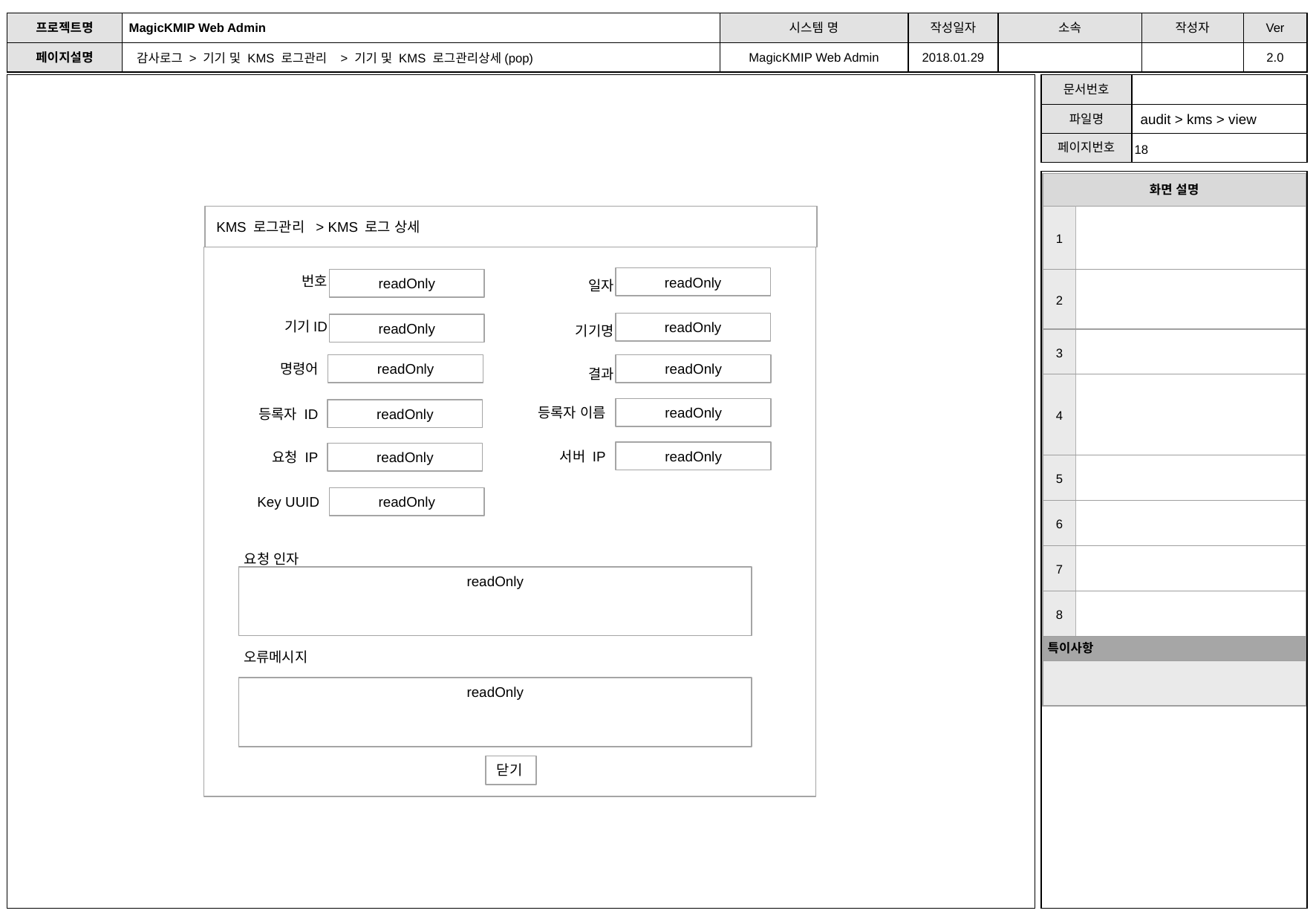

감사로그 > 기기 및 KMS 로그관리   > 기기 및 KMS 로그관리상세(pop)

audit > kms > view
| 화면 설명 |  |
| --- | --- |
| 1 |  |
| 2 |  |
| 3 |  |
| 4 |  |
| 5 |  |
| 6 |  |
| 7 |  |
| 8 |  |
| 특이사항 |  |
|  |  |
KMS 로그관리  > KMS 로그 상세

readOnly
readOnly
번호
일자
readOnly
readOnly
기기ID
기기명
readOnly
readOnly
명령어
결과
readOnly
readOnly
등록자 이름
등록자 ID
readOnly
readOnly
서버 IP
요청 IP
readOnly
Key UUID
요청 인자
readOnly
오류메시지
readOnly
닫기